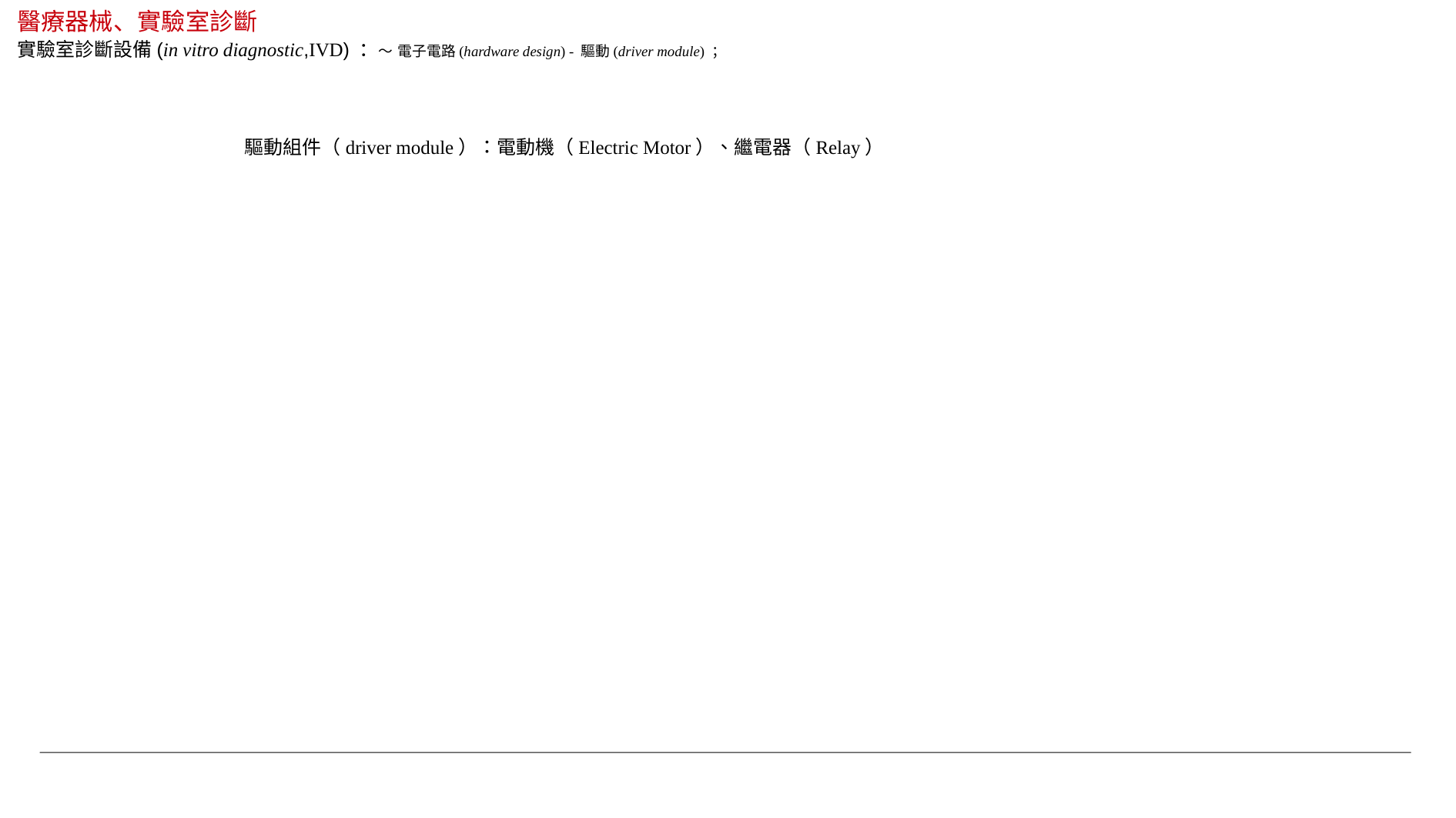

醫療器械、實驗室診斷
實驗室診斷設備(in vitro diagnostic,IVD) ：～ 電子電路(hardware design) - 驅動(driver module) ；
驅動組件（driver module）：電動機（Electric Motor）、繼電器（Relay）